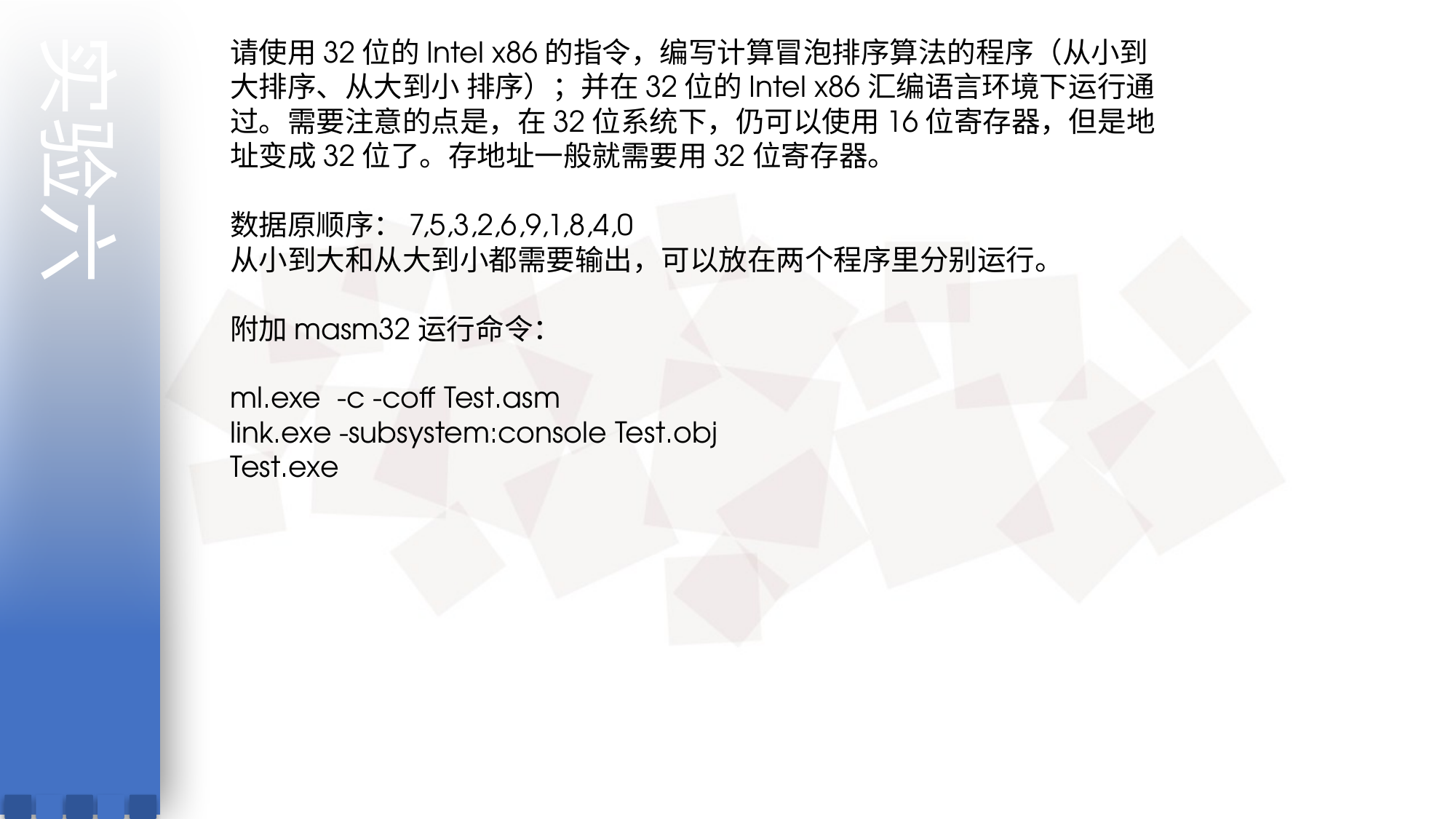

实验六
请使用32位的Intel x86的指令，编写计算冒泡排序算法的程序（从小到大排序、从大到小 排序）；并在32位的Intel x86汇编语言环境下运行通过。需要注意的点是，在32位系统下，仍可以使用16位寄存器，但是地址变成32位了。存地址一般就需要用32位寄存器。

数据原顺序：7,5,3,2,6,9,1,8,4,0
从小到大和从大到小都需要输出，可以放在两个程序里分别运行。

附加masm32运行命令：

ml.exe  -c -coff Test.asm
link.exe -subsystem:console Test.obj
Test.exe